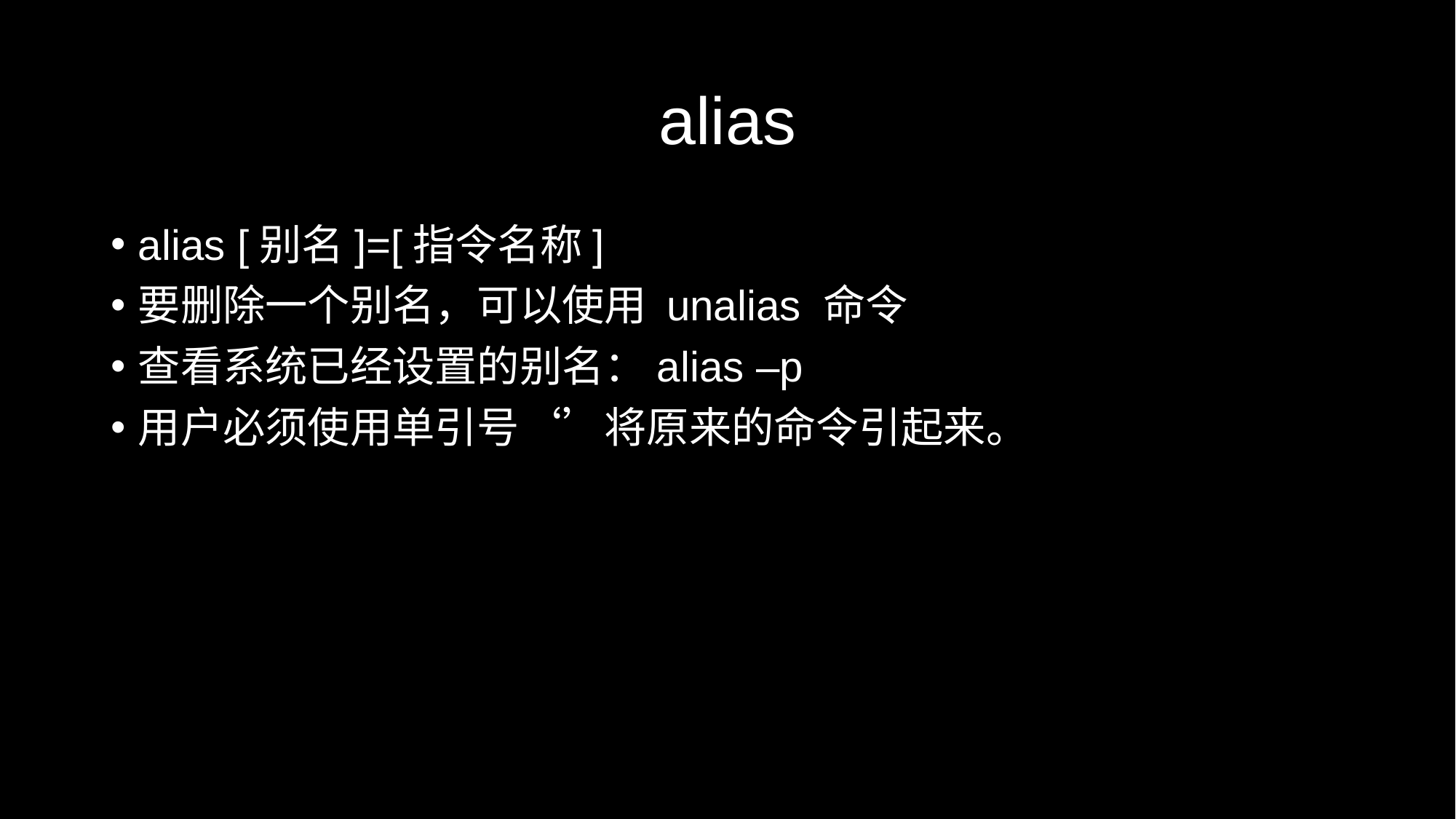

# alias
alias [别名]=[指令名称]
要删除一个别名，可以使用 unalias 命令
查看系统已经设置的别名：alias –p
用户必须使用单引号‘’将原来的命令引起来。